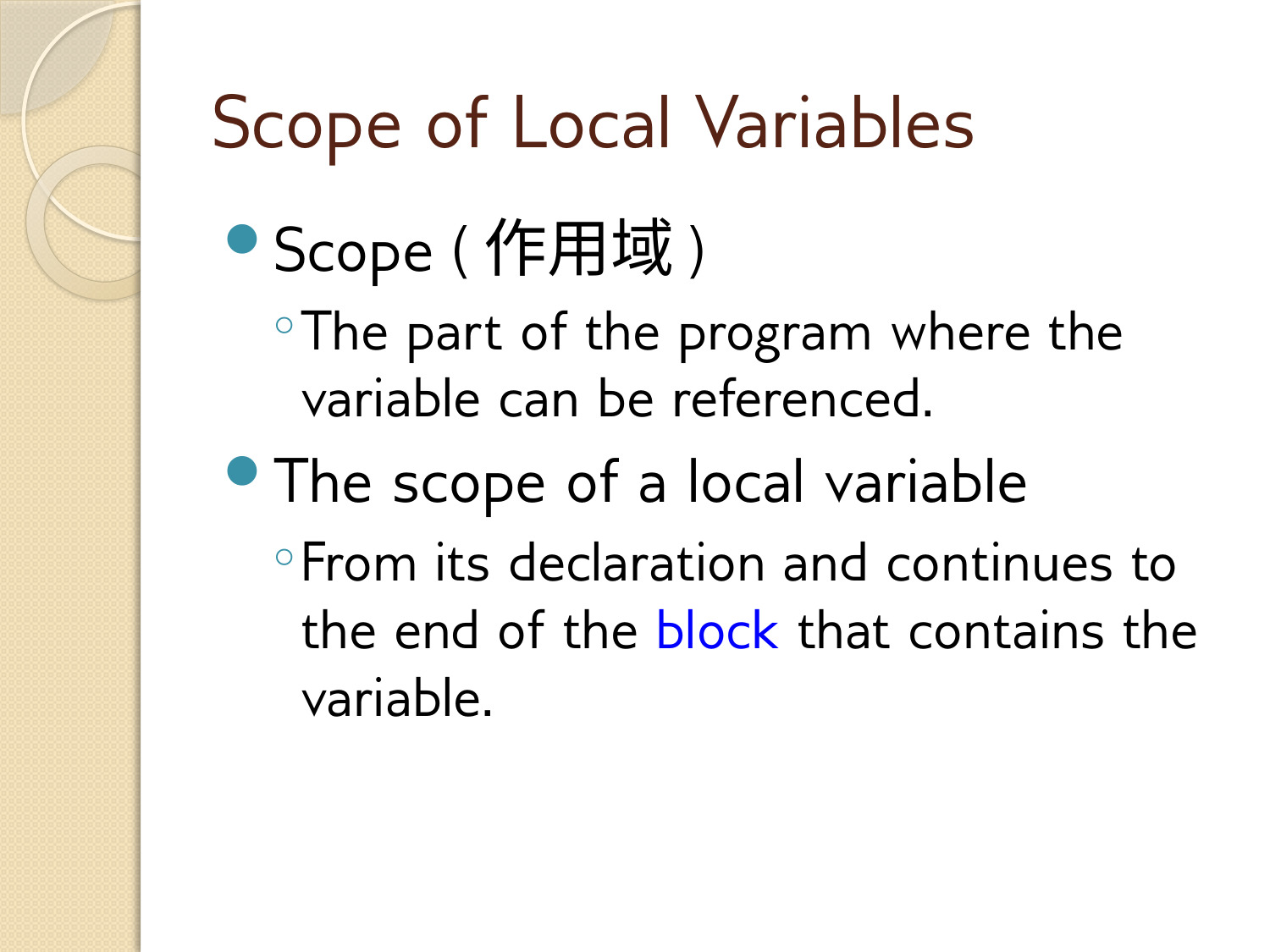

# Scope of Local Variables
Scope (作用域)
The part of the program where the variable can be referenced.
The scope of a local variable
From its declaration and continues to the end of the block that contains the variable.